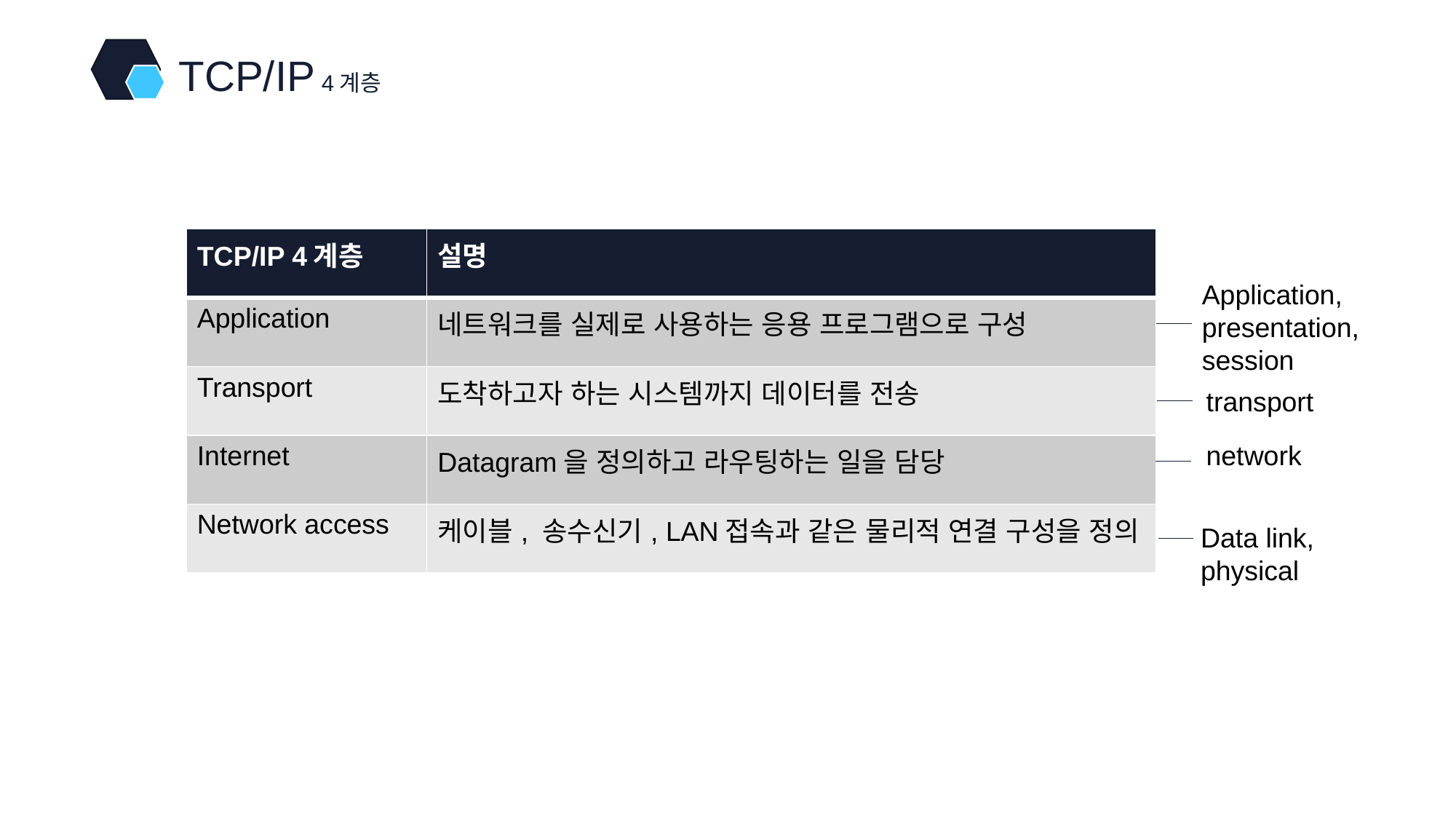

TCP/IP 4계층

| TCP/IP 4계층 | 설명 |
| --- | --- |
| Application | 네트워크를 실제로 사용하는 응용 프로그램으로 구성 |
| Transport | 도착하고자 하는 시스템까지 데이터를 전송 |
| Internet | Datagram을 정의하고 라우팅하는 일을 담당 |
| Network access | 케이블, 송수신기, LAN접속과 같은 물리적 연결 구성을 정의 |
Application, presentation, session
transport
network
Data link, physical